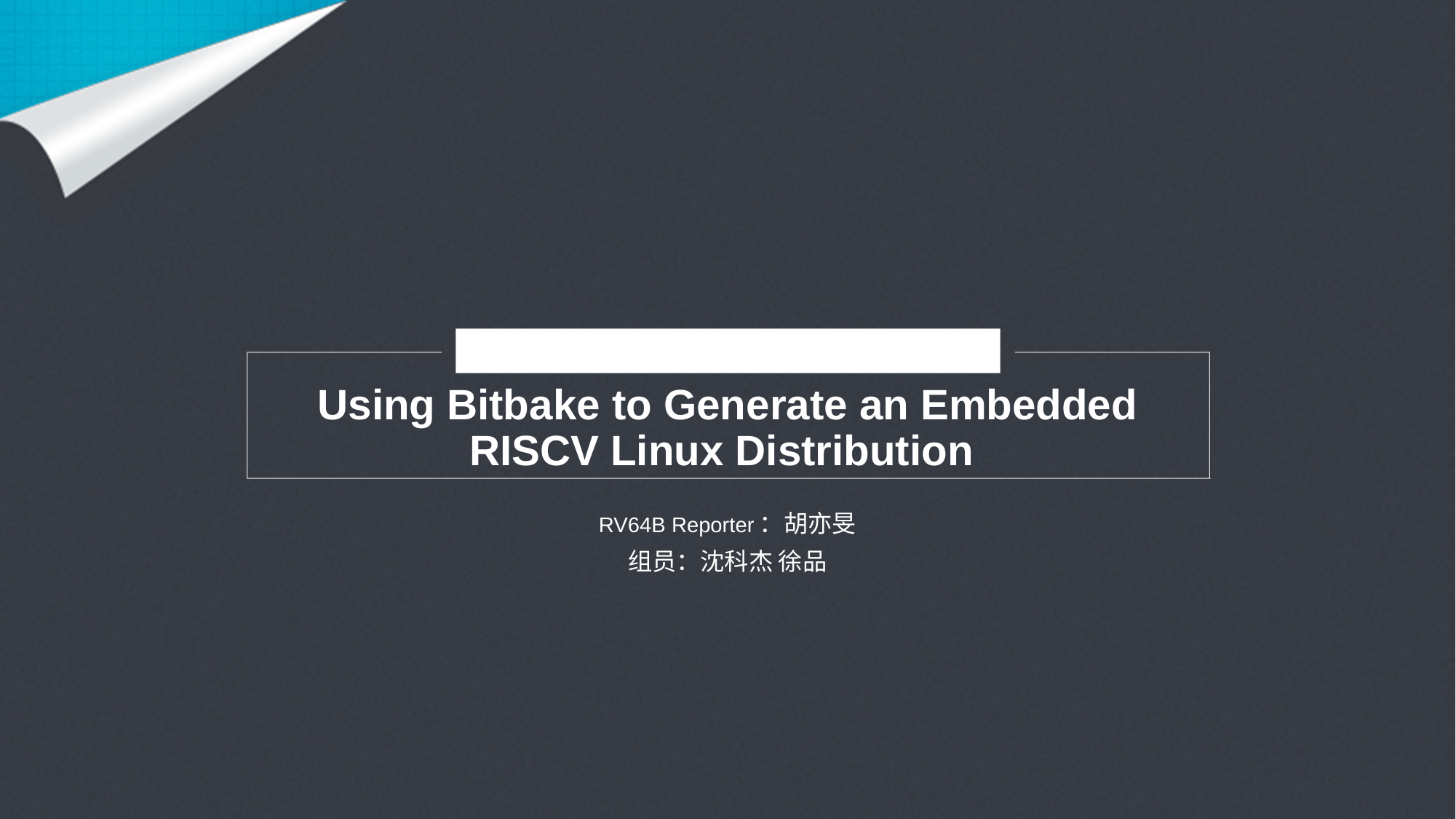

# Using Bitbake to Generate an Embedded RISCV Linux Distribution
RV64B Reporter：胡亦旻
组员：沈科杰 徐品